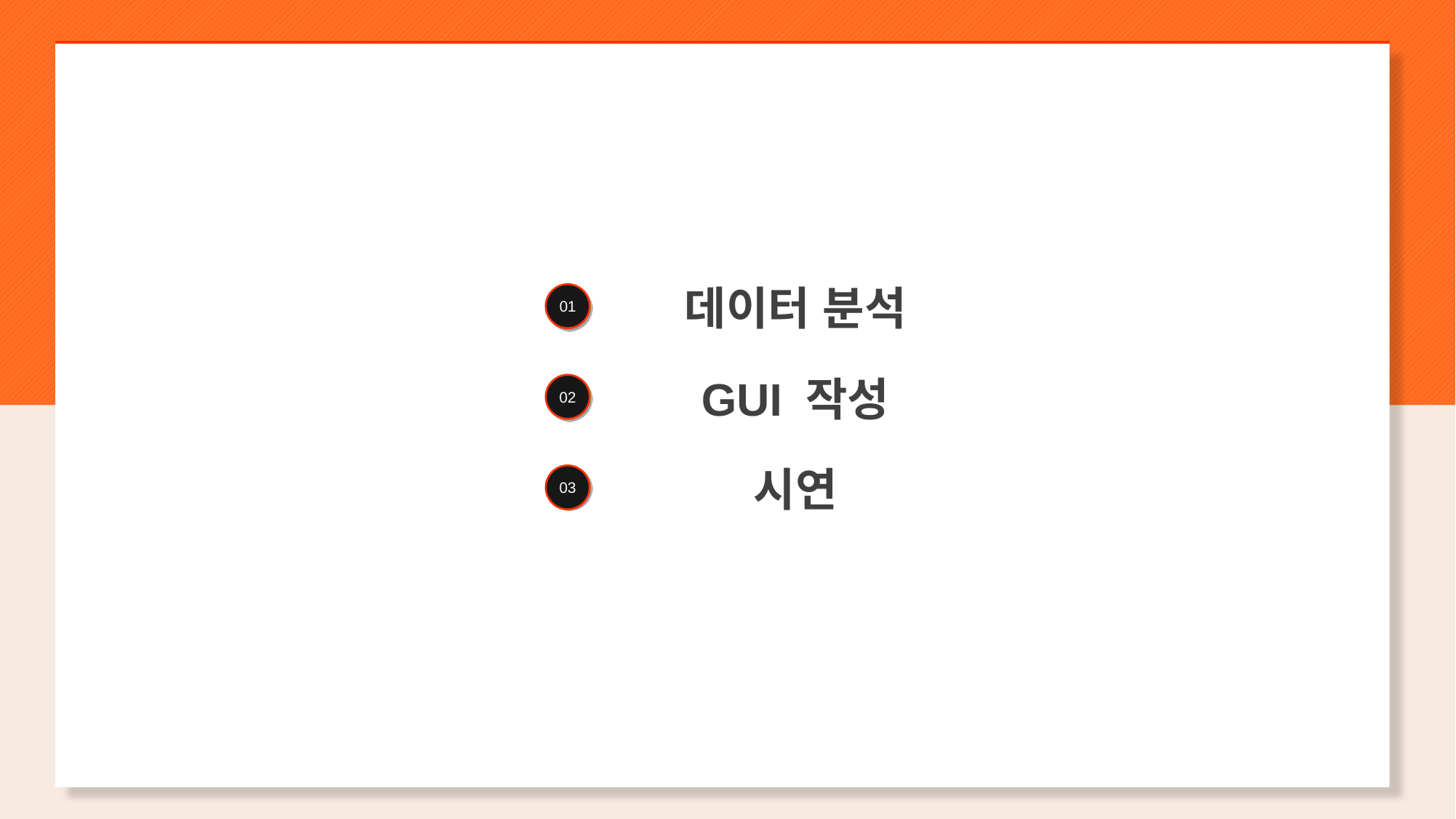

데이터 분석
01
GUI 작성
02
시연
03